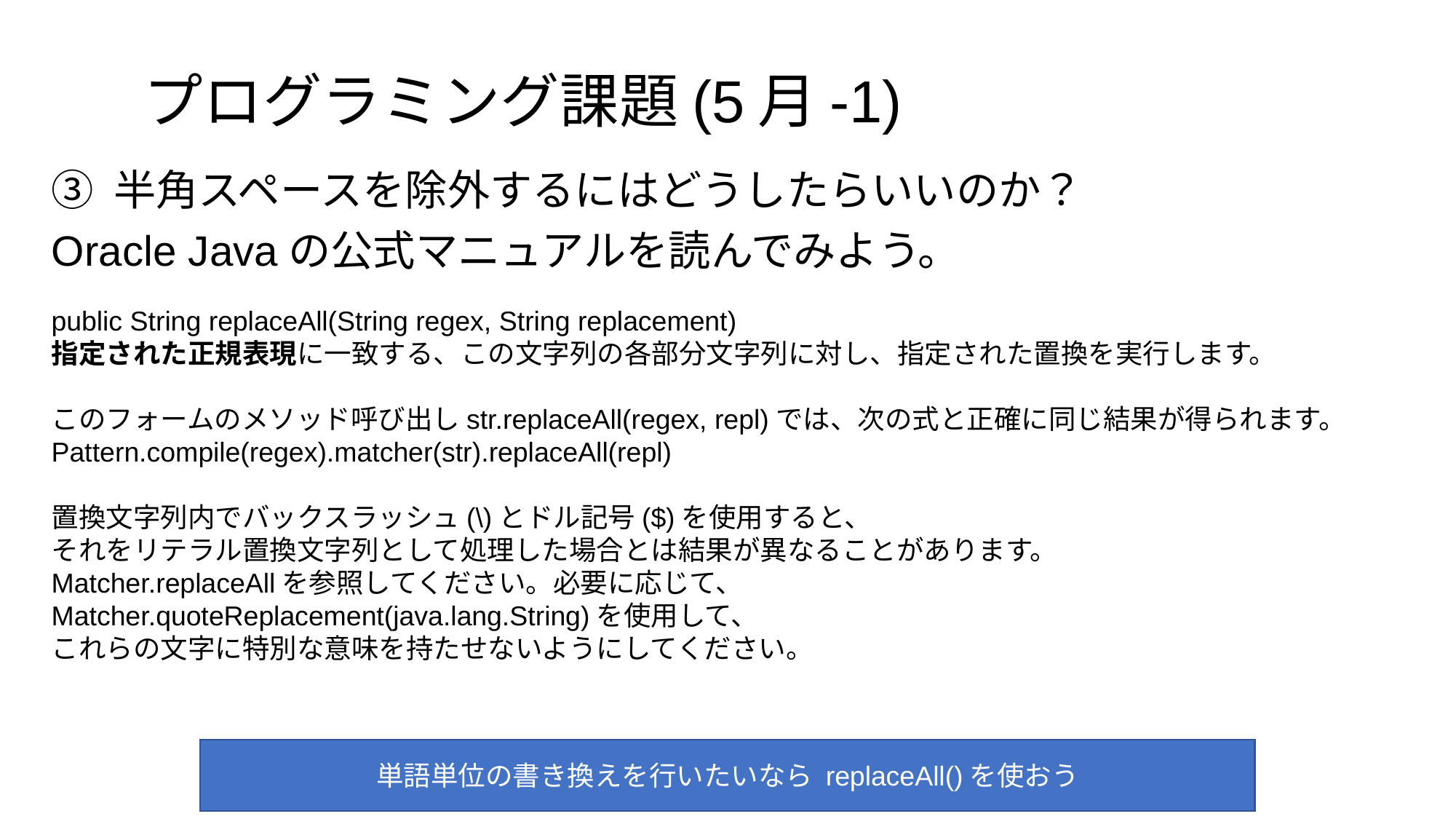

# プログラミング課題(5月-1)
③ 半角スペースを除外するにはどうしたらいいのか？
Oracle Javaの公式マニュアルを読んでみよう。

public String replaceAll(String regex, String replacement)
指定された正規表現に一致する、この文字列の各部分文字列に対し、指定された置換を実行します。

このフォームのメソッド呼び出しstr.replaceAll(regex, repl)では、次の式と正確に同じ結果が得られます。
Pattern.compile(regex).matcher(str).replaceAll(repl)

置換文字列内でバックスラッシュ(\)とドル記号($)を使用すると、
それをリテラル置換文字列として処理した場合とは結果が異なることがあります。
Matcher.replaceAllを参照してください。必要に応じて、
Matcher.quoteReplacement(java.lang.String)を使用して、
これらの文字に特別な意味を持たせないようにしてください。
単語単位の書き換えを行いたいなら replaceAll()を使おう